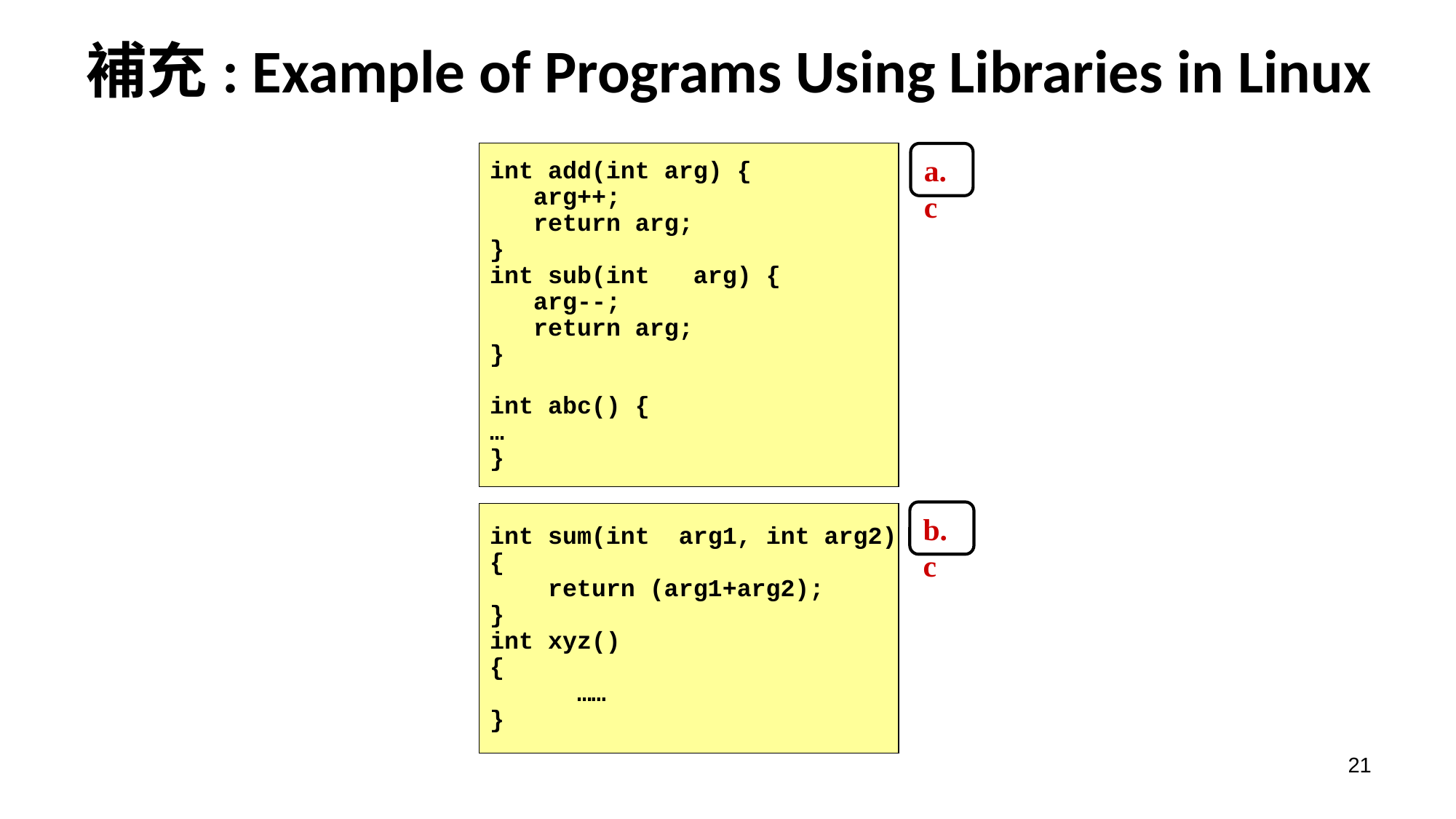

# 補充: Example of Programs Using Libraries in Linux
int add(int arg) {
   arg++;
   return arg;
}
int sub(int   arg) {
   arg--;
   return arg;
}

int abc() {
…
}
a.c
int sum(int  arg1, int arg2)
{
    return (arg1+arg2);
}
int xyz()
{
      ……
}
b.c
21